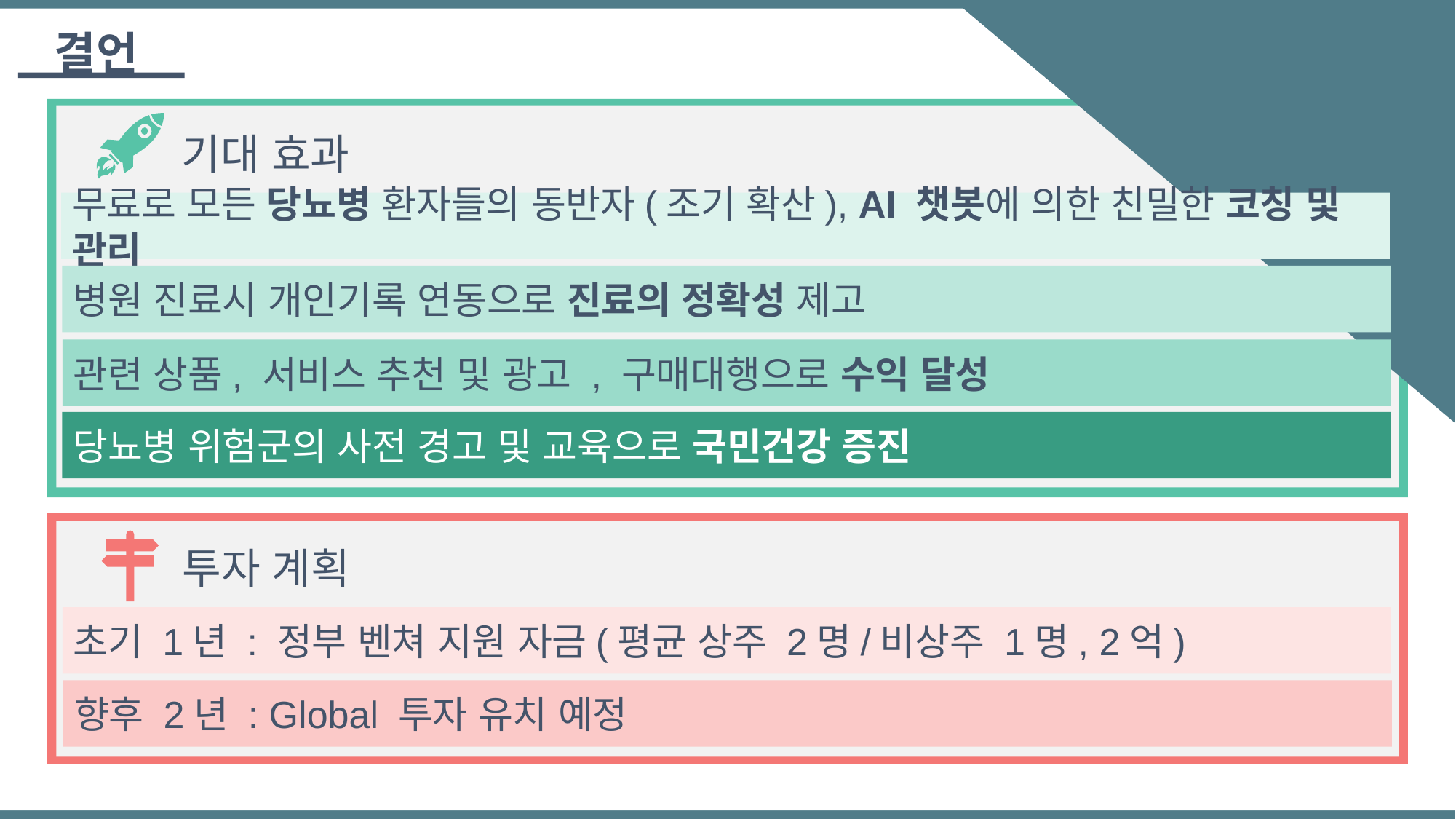

결언

ㄱ

	기대 효과
무료로 모든 당뇨병 환자들의 동반자(조기 확산), AI 챗봇에 의한 친밀한 코칭 및 관리
병원 진료시 개인기록 연동으로 진료의 정확성 제고
관련 상품, 서비스 추천 및 광고 , 구매대행으로 수익 달성
당뇨병 위험군의 사전 경고 및 교육으로 국민건강 증진

	투자 계획
초기 1년 : 정부 벤쳐 지원 자금(평균 상주 2명/비상주 1명, 2억)
향후 2년 : Global 투자 유치 예정